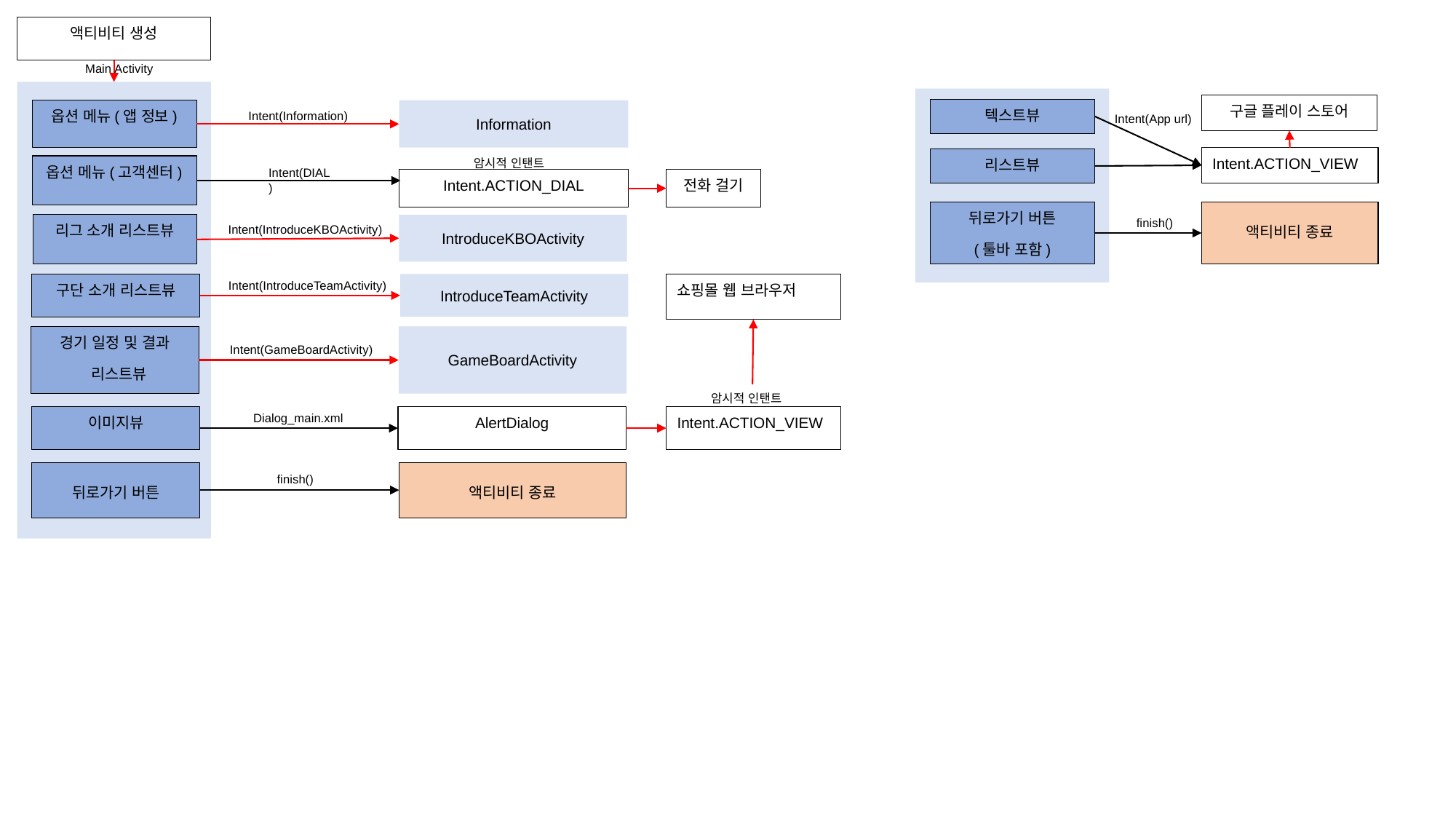

액티비티 생성
Main Activity

옵션 메뉴(앱 정보)
Information
Intent(Information)
암시적 인탠트
옵션 메뉴(고객센터)
Intent(DIAL)
Intent.ACTION_DIAL
전화 걸기
IntroduceKBOActivity
리그 소개 리스트뷰
Intent(IntroduceKBOActivity)
Intent(IntroduceTeamActivity)
구단 소개 리스트뷰
IntroduceTeamActivity
쇼핑몰 웹 브라우저
경기 일정 및 결과
 리스트뷰
GameBoardActivity
Intent(GameBoardActivity)
암시적 인탠트
Dialog_main.xml
Intent.ACTION_VIEW
이미지뷰
AlertDialog

뒤로가기 버튼

액티비티 종료
finish()

구글 플레이 스토어
텍스트뷰
Intent(App url)
Intent.ACTION_VIEW
리스트뷰
뒤로가기 버튼
(툴바 포함)

액티비티 종료
finish()